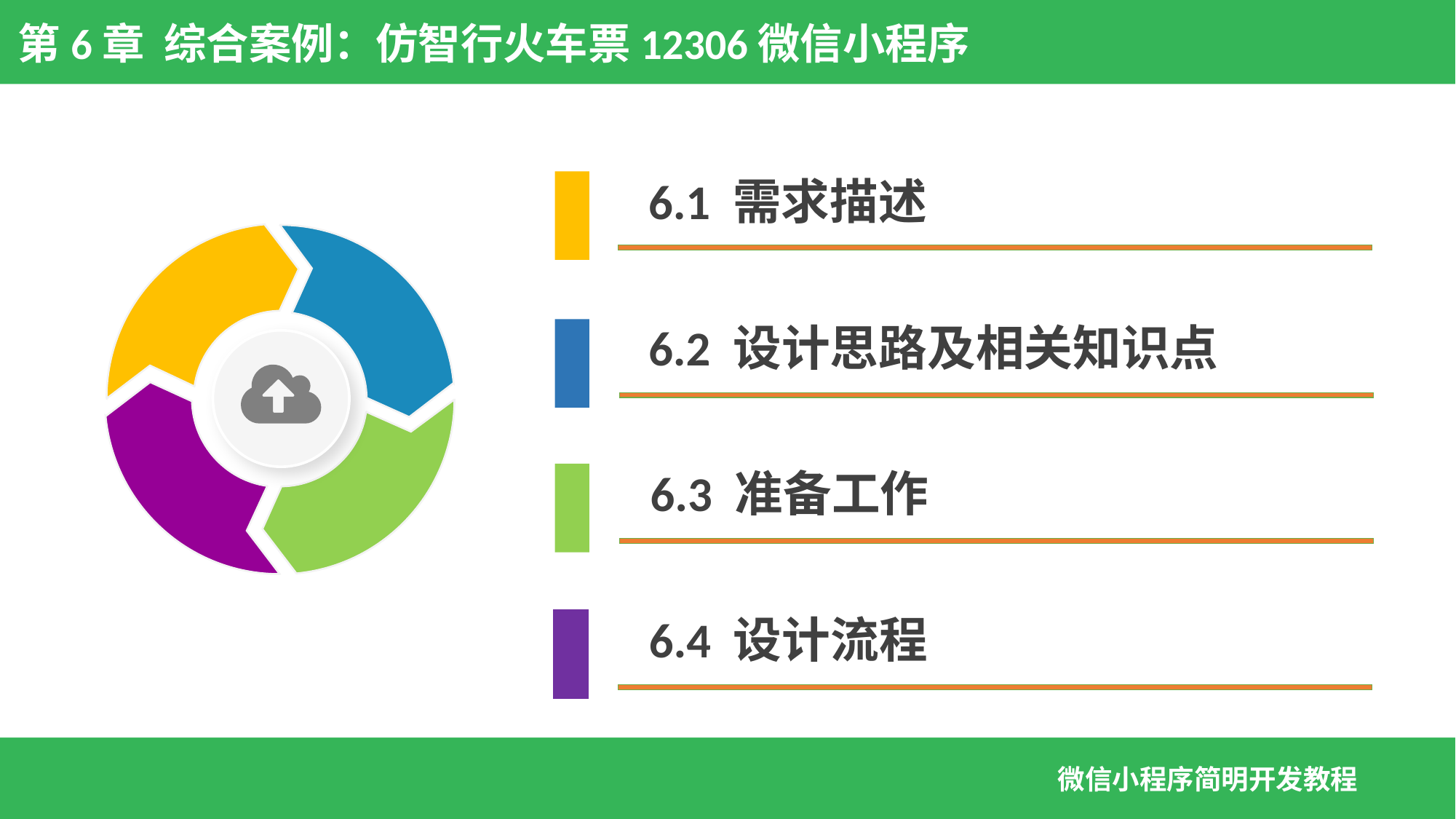

第6章  综合案例：仿智行火车票12306微信小程序

6.1 需求描述

6.2 设计思路及相关知识点

6.3 准备工作

6.4 设计流程

微信小程序简明开发教程